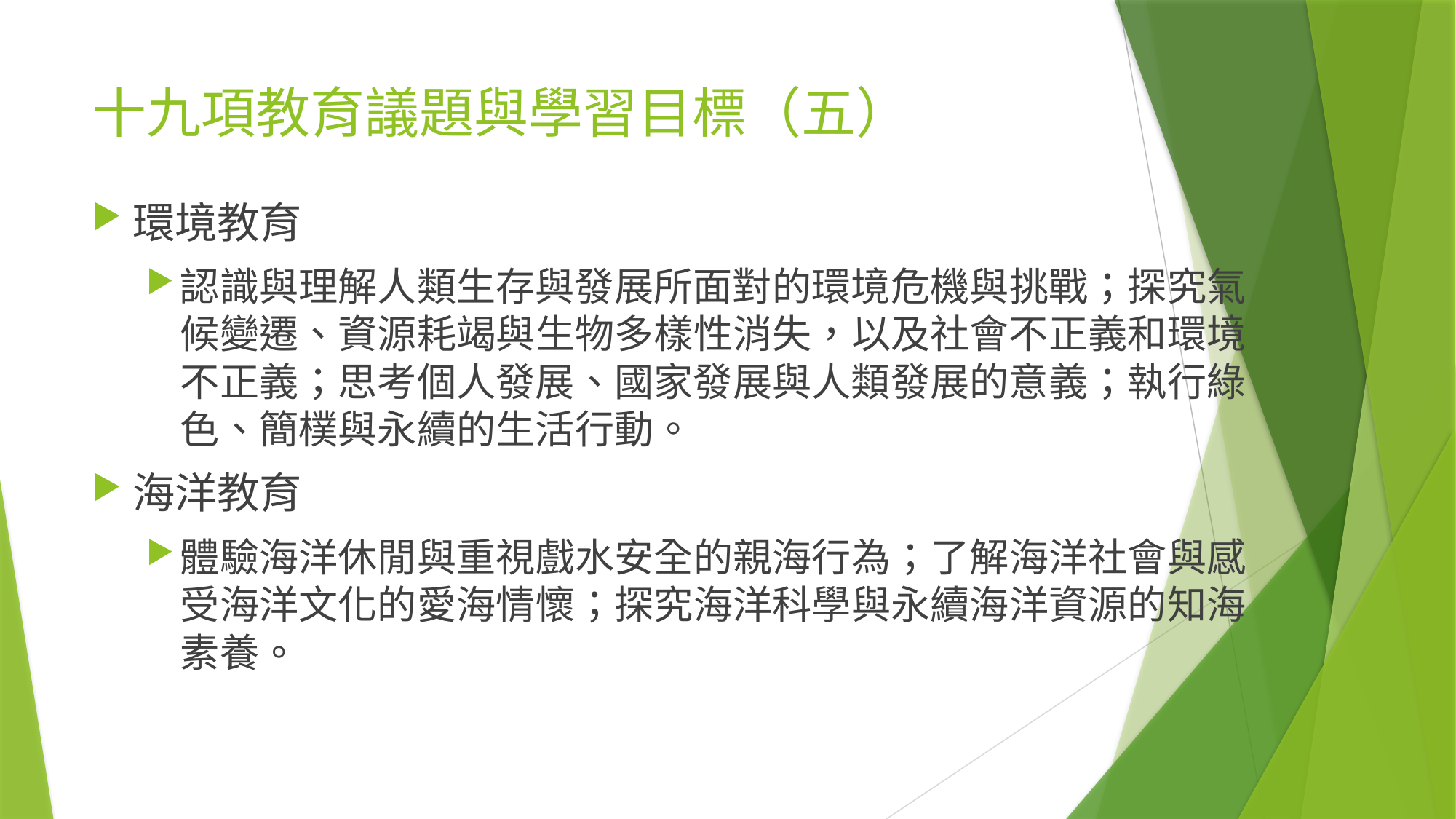

# 十九項教育議題與學習目標（五）
環境教育
認識與理解人類生存與發展所面對的環境危機與挑戰；探究氣候變遷、資源耗竭與生物多樣性消失，以及社會不正義和環境不正義；思考個人發展、國家發展與人類發展的意義；執行綠色、簡樸與永續的生活行動。
海洋教育
體驗海洋休閒與重視戲水安全的親海行為；了解海洋社會與感受海洋文化的愛海情懷；探究海洋科學與永續海洋資源的知海素養。